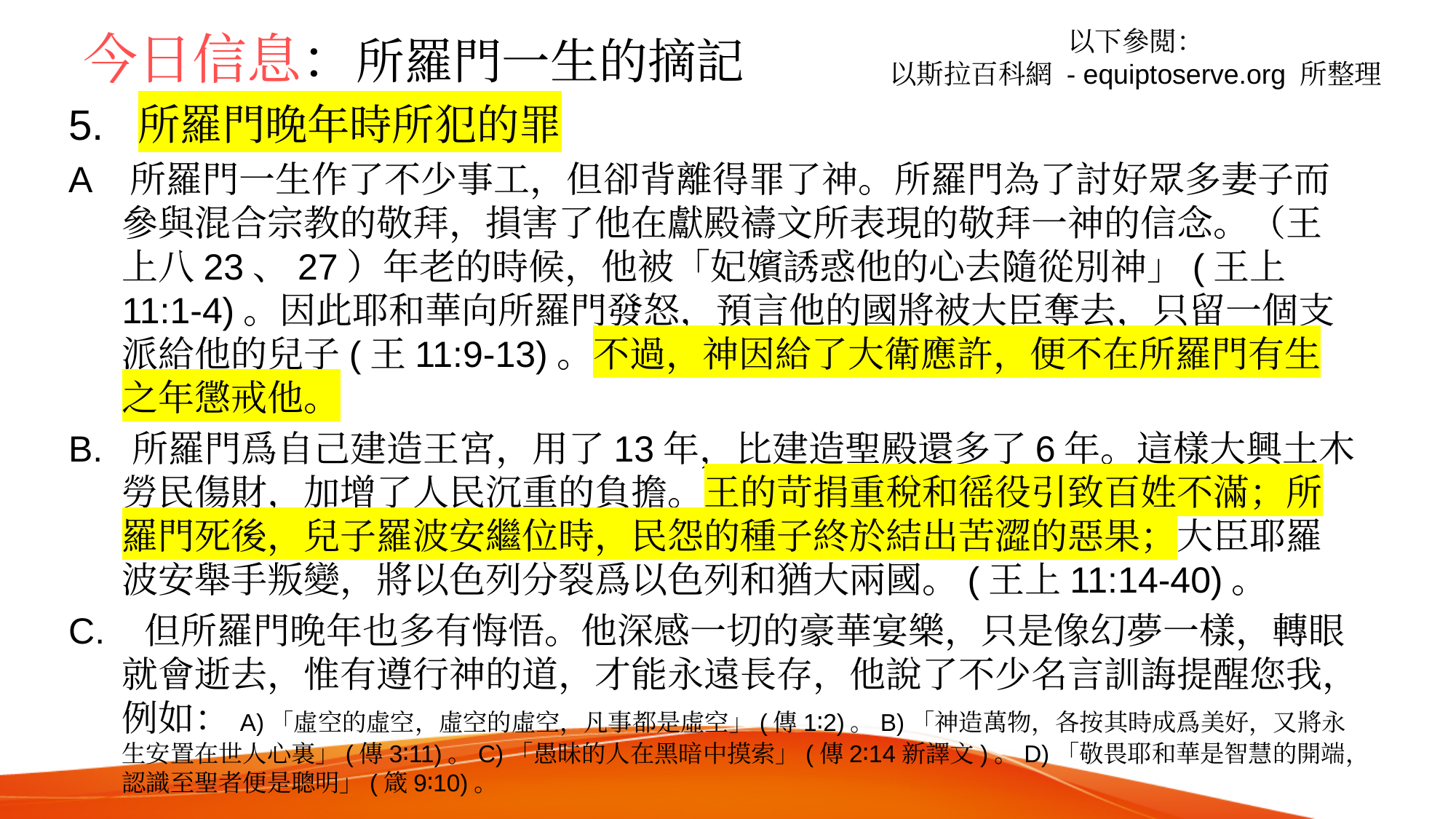

以下參閲：
以斯拉百科網 - equiptoserve.org 所整理
# 今日信息：所羅門一生的摘記
5.  所羅門晚年時所犯的罪
A   所羅門一生作了不少事工，但卻背離得罪了神。所羅門為了討好眾多妻子而參與混合宗教的敬拜，損害了他在獻殿禱文所表現的敬拜一神的信念。（王上八23、27）年老的時候，他被「妃嬪誘惑他的心去隨從別神」(王上11:1-4)。因此耶和華向所羅門發怒，預言他的國將被大臣奪去，只留一個支派給他的兒子(王11:9-13)。不過，神因給了大衛應許，便不在所羅門有生之年懲戒他。
B.  所羅門爲自己建造王宮，用了13年，比建造聖殿還多了6年。這樣大興土木勞民傷財，加增了人民沉重的負擔。王的苛捐重稅和徭役引致百姓不滿；所羅門死後，兒子羅波安繼位時，民怨的種子終於結出苦澀的惡果；大臣耶羅波安舉手叛變，將以色列分裂爲以色列和猶大兩國。(王上11:14-40)。
C.   但所羅門晚年也多有悔悟。他深感一切的豪華宴樂，只是像幻夢一樣，轉眼就會逝去，惟有遵行神的道，才能永遠長存，他說了不少名言訓誨提醒您我，例如：A)「虛空的虛空，虛空的虛空，凡事都是虛空」(傳1∶2)。B)「神造萬物，各按其時成爲美好，又將永生安置在世人心裏」(傳3∶11)。C)「愚昧的人在黑暗中摸索」(傳2∶14新譯文)。D)「敬畏耶和華是智慧的開端，認識至聖者便是聰明」(箴9∶10)。